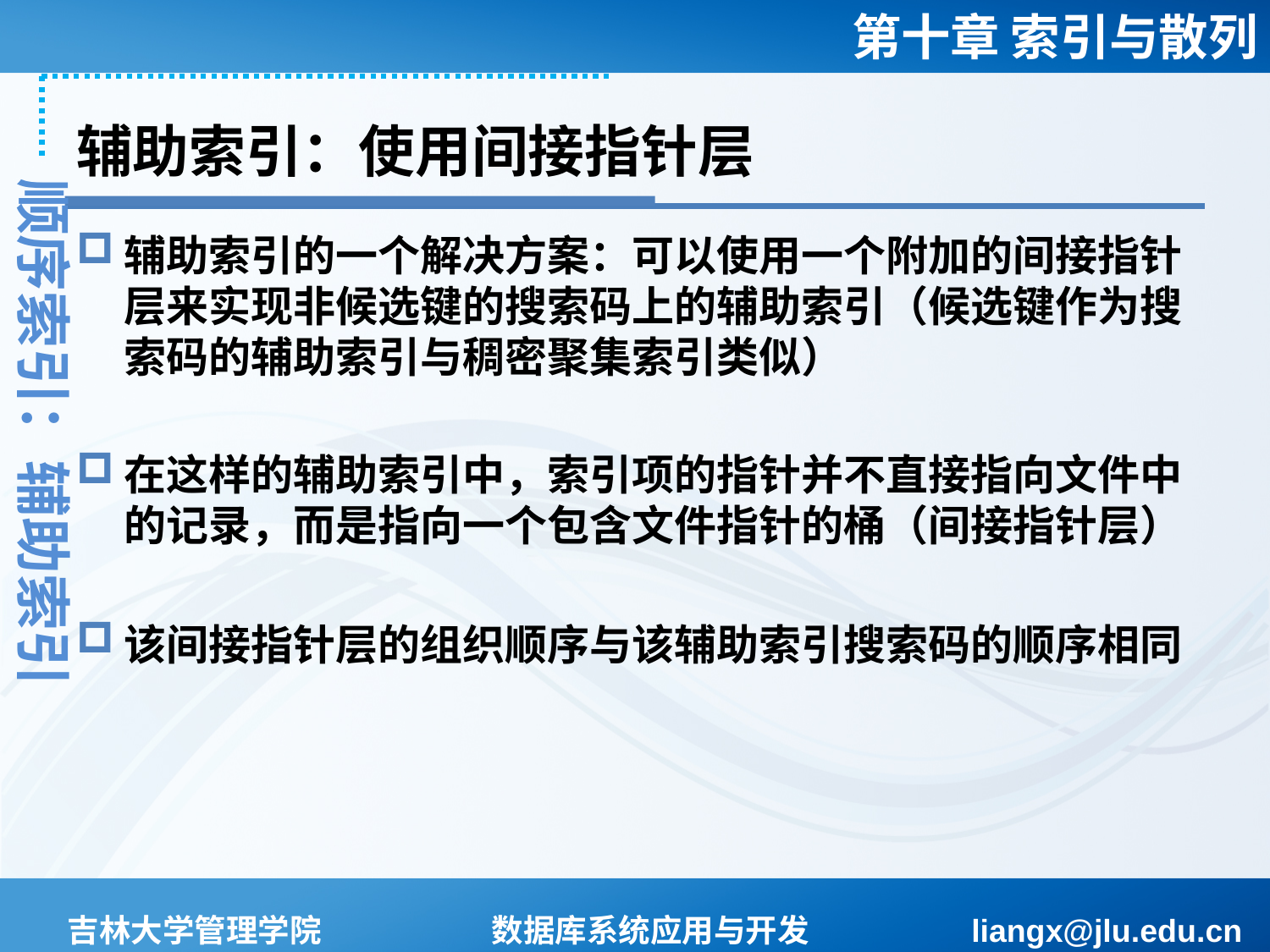

# 辅助索引：使用间接指针层
顺序索引：辅助索引
辅助索引的一个解决方案：可以使用一个附加的间接指针层来实现非候选键的搜索码上的辅助索引（候选键作为搜索码的辅助索引与稠密聚集索引类似）

在这样的辅助索引中，索引项的指针并不直接指向文件中的记录，而是指向一个包含文件指针的桶（间接指针层）

该间接指针层的组织顺序与该辅助索引搜索码的顺序相同